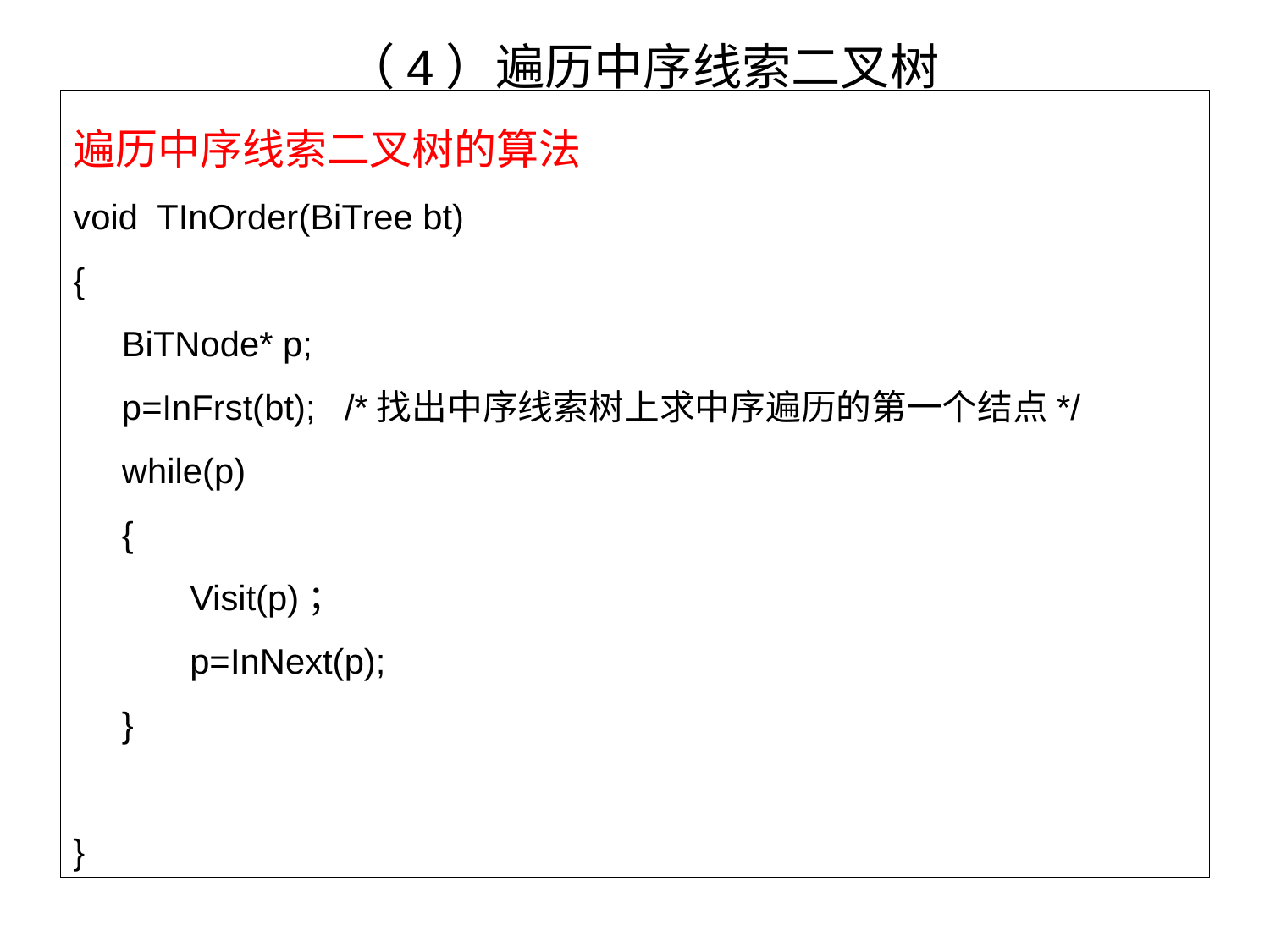

（4）遍历中序线索二叉树
遍历中序线索二叉树的算法
void  TInOrder(BiTree bt)
{
     BiTNode* p;
     p=InFrst(bt);   /*找出中序线索树上求中序遍历的第一个结点*/
     while(p)
     {
            Visit(p)；
            p=InNext(p);
     }

}
52